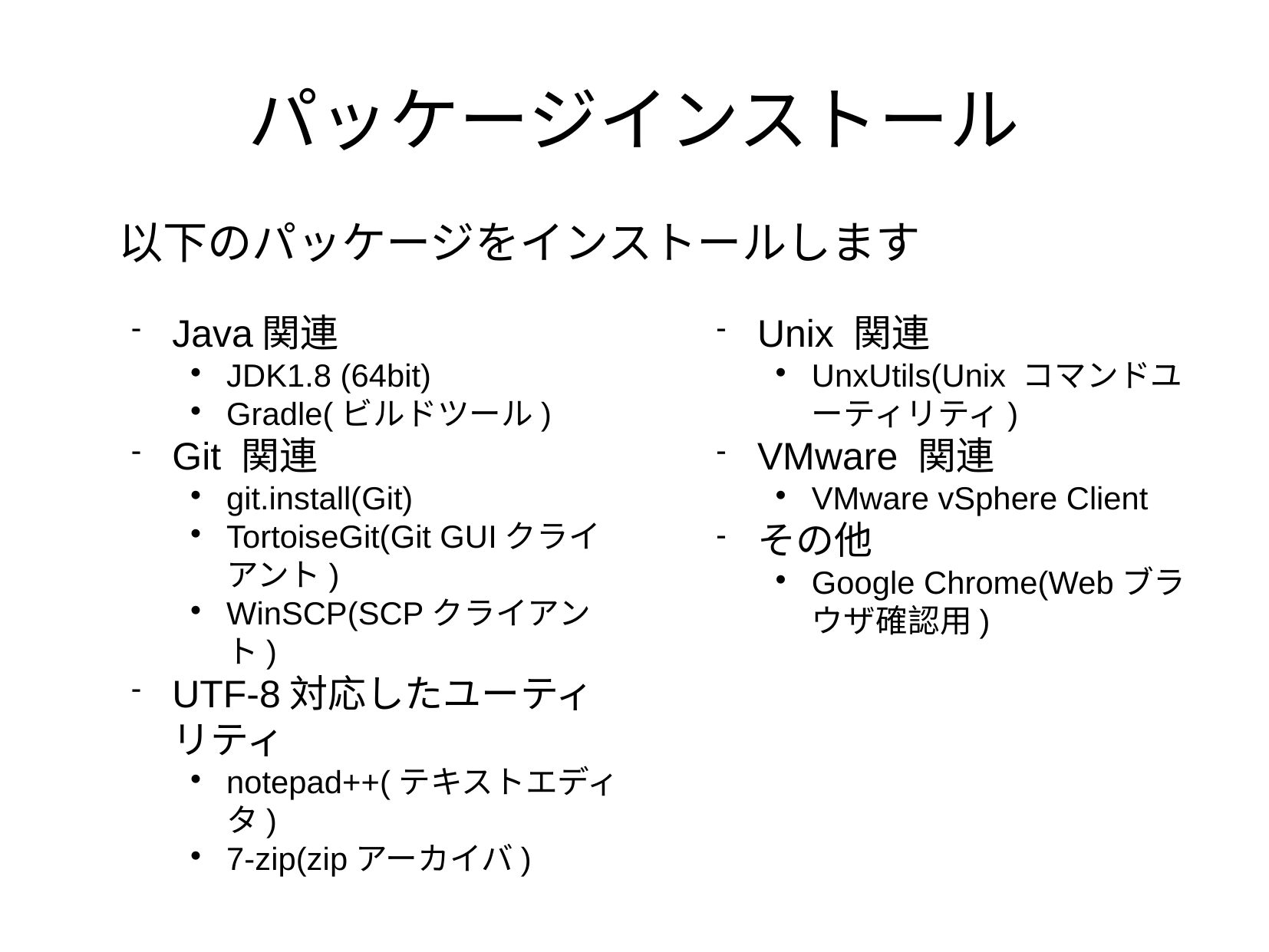

パッケージインストール
以下のパッケージをインストールします
Java関連
JDK1.8 (64bit)
Gradle(ビルドツール)
Git 関連
git.install(Git)
TortoiseGit(Git GUIクライアント)
WinSCP(SCPクライアント)
UTF-8対応したユーティリティ
notepad++(テキストエディタ)
7-zip(zipアーカイバ)
Unix 関連
UnxUtils(Unix コマンドユーティリティ)
VMware 関連
VMware vSphere Client
その他
Google Chrome(Webブラウザ確認用)